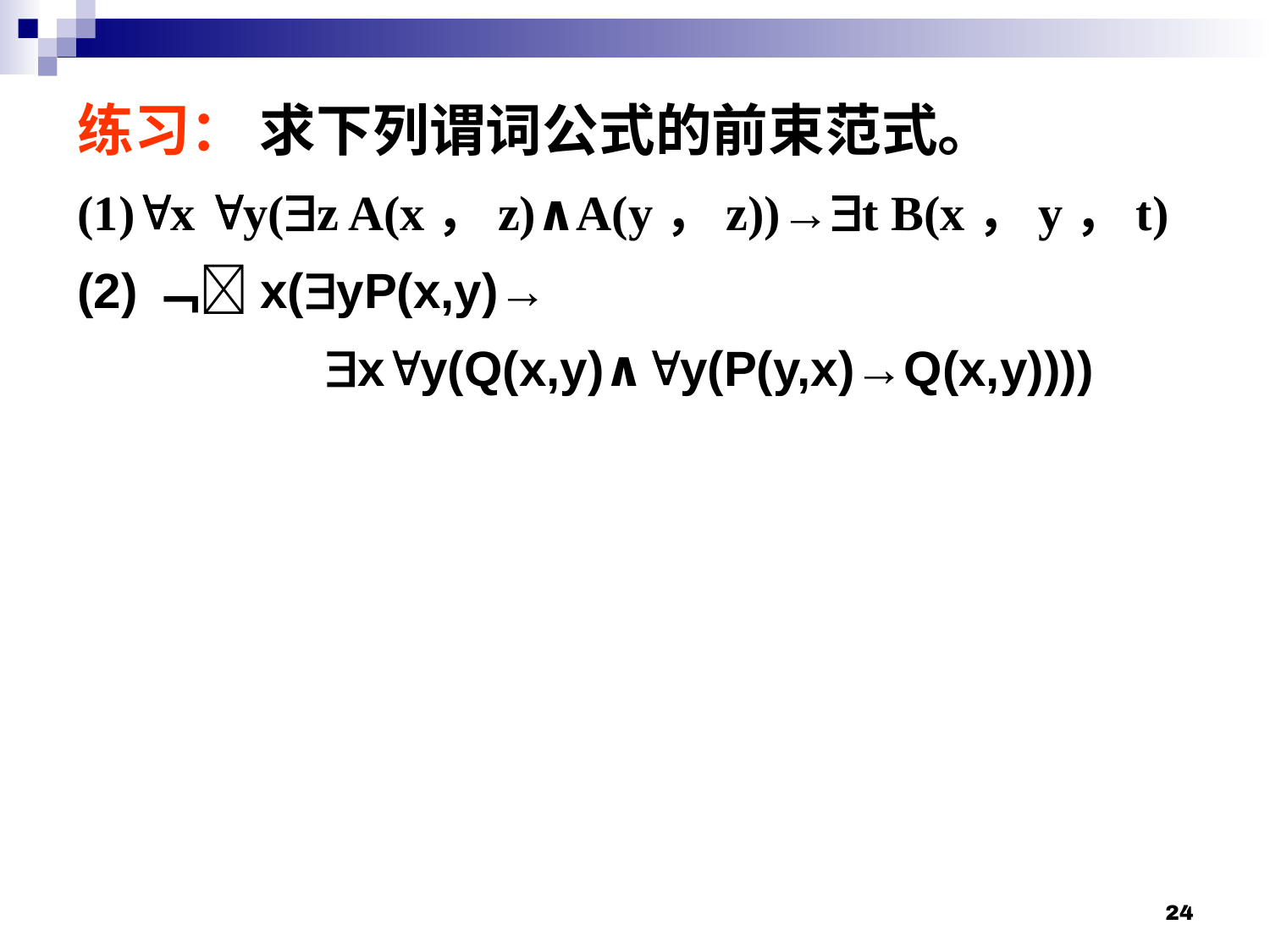

练习： 求下列谓词公式的前束范式。
(1)∀x ∀y(∃z A(x，z)∧A(y，z))→∃t B(x，y，t)
(2)﹁∀x(∃yP(x,y)→
                  ∃x∀y(Q(x,y)∧∀y(P(y,x)→Q(x,y))))

24